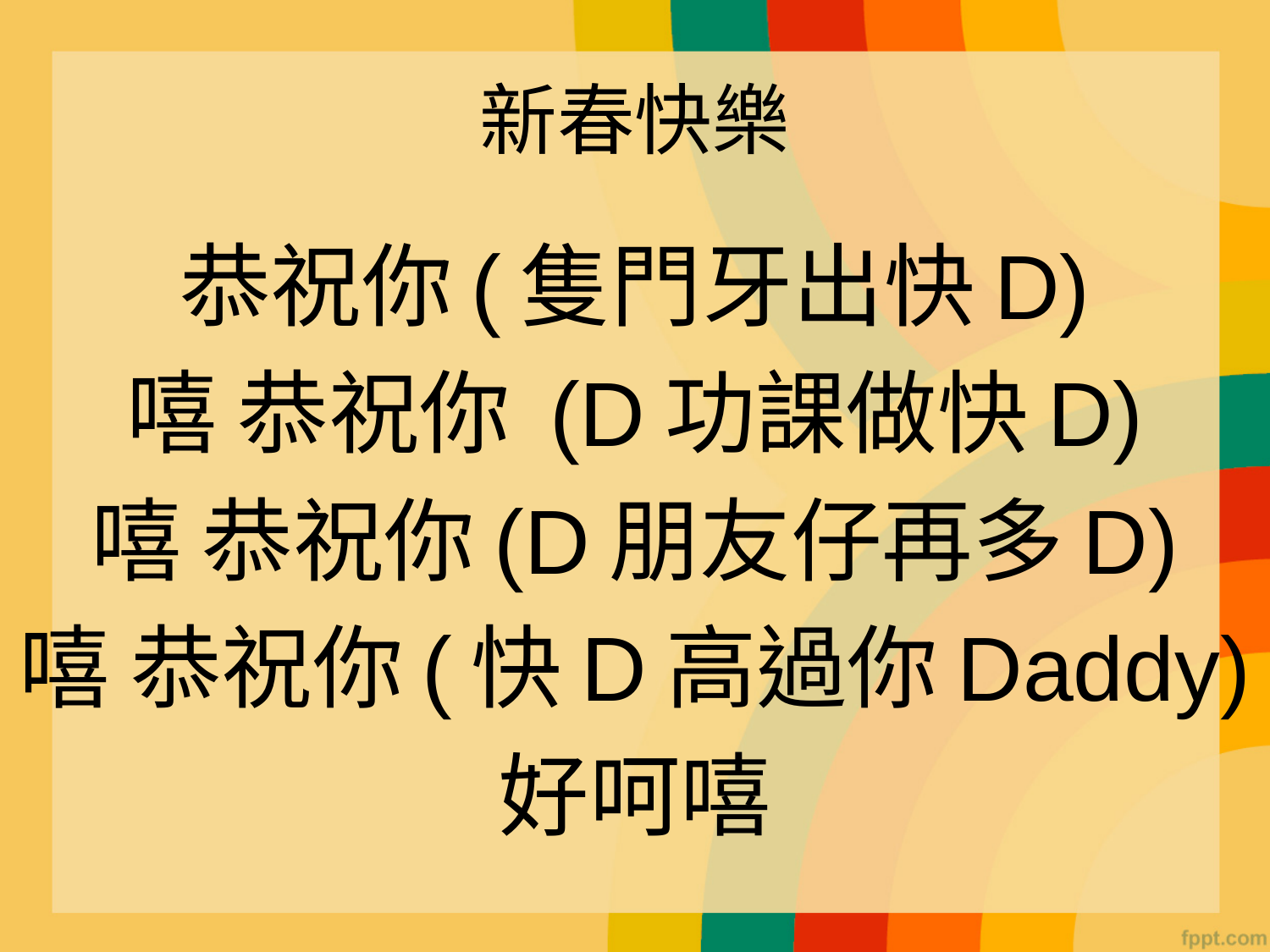

# 新春快樂
恭祝你(隻門牙出快D)
嘻 恭祝你 (D功課做快D)
嘻 恭祝你(D朋友仔再多D)
嘻 恭祝你(快D高過你Daddy)
好呵嘻